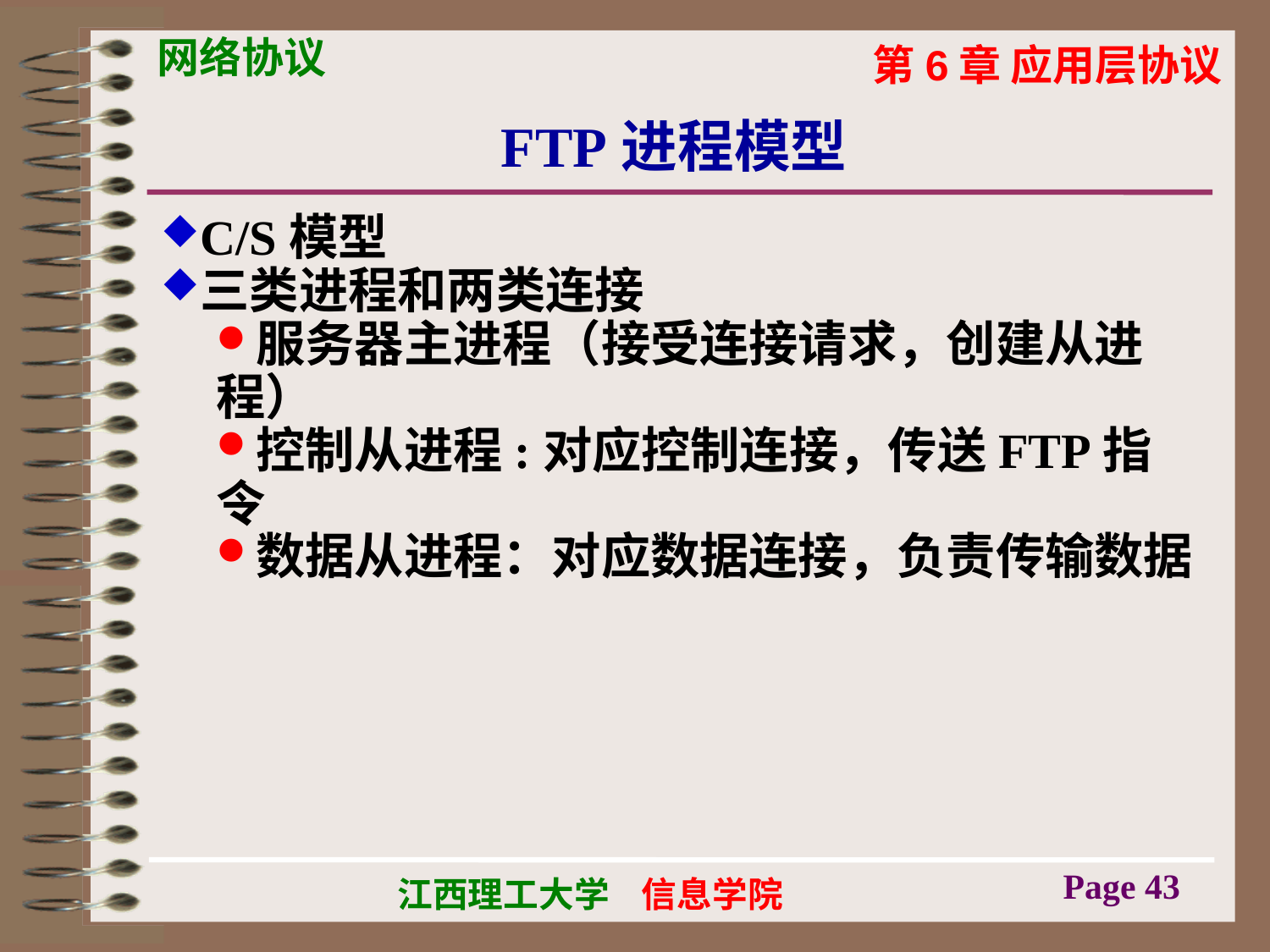

# FTP进程模型
C/S模型
三类进程和两类连接
服务器主进程（接受连接请求，创建从进程）
控制从进程:对应控制连接，传送FTP指令
数据从进程：对应数据连接，负责传输数据
Page 43